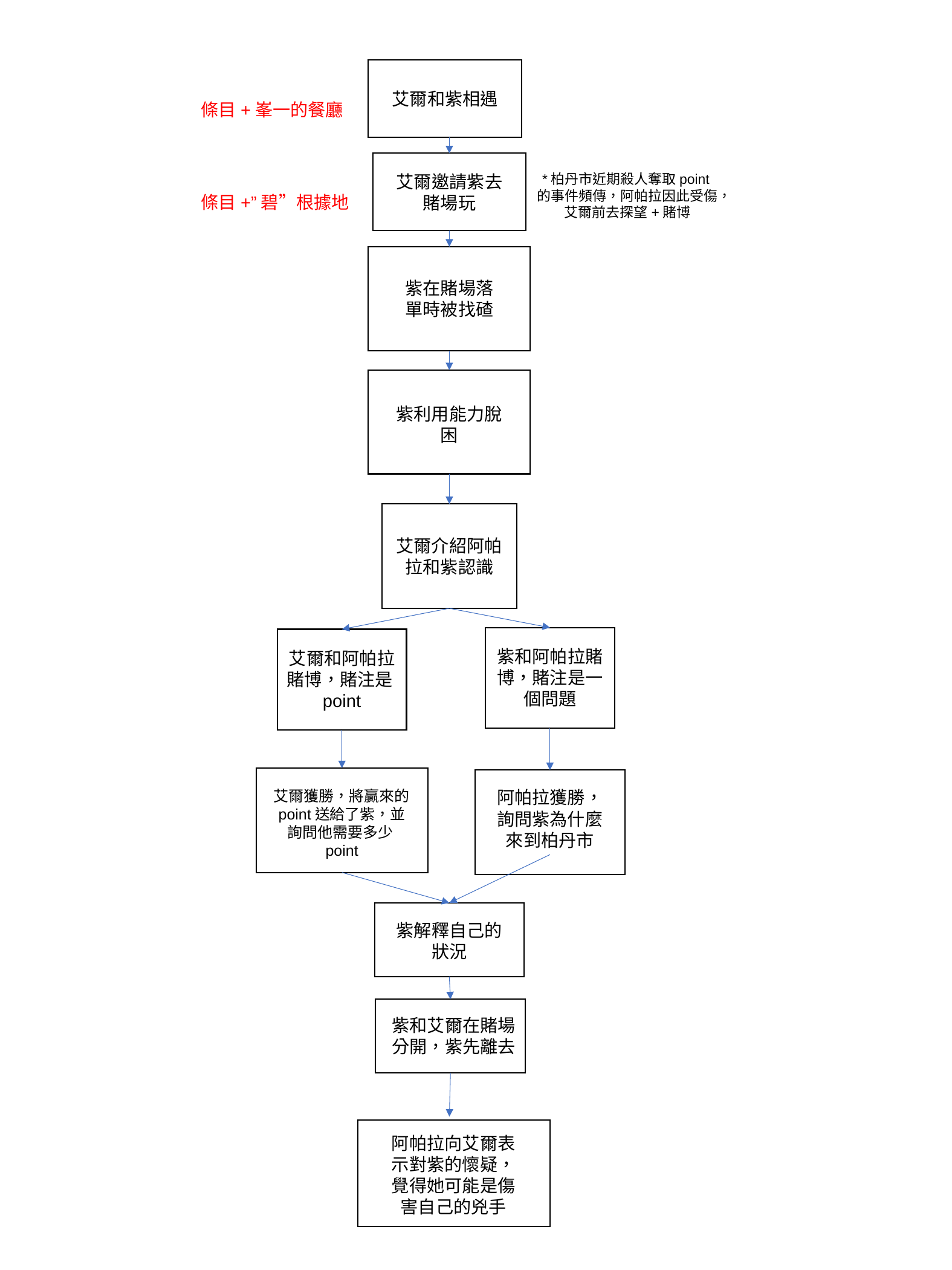

艾爾和紫相遇
條目+峯一的餐廳

艾爾邀請紫去賭場玩
*柏丹市近期殺人奪取point的事件頻傳，阿帕拉因此受傷，艾爾前去探望+賭博
條目+”碧”根據地

紫在賭場落單時被找碴

紫利用能力脫困

艾爾介紹阿帕拉和紫認識

紫和阿帕拉賭博，賭注是一個問題

艾爾和阿帕拉賭博，賭注是point

艾爾獲勝，將贏來的point送給了紫，並詢問他需要多少point

阿帕拉獲勝，詢問紫為什麼來到柏丹市

紫解釋自己的狀況

紫和艾爾在賭場分開，紫先離去

阿帕拉向艾爾表示對紫的懷疑，覺得她可能是傷害自己的兇手